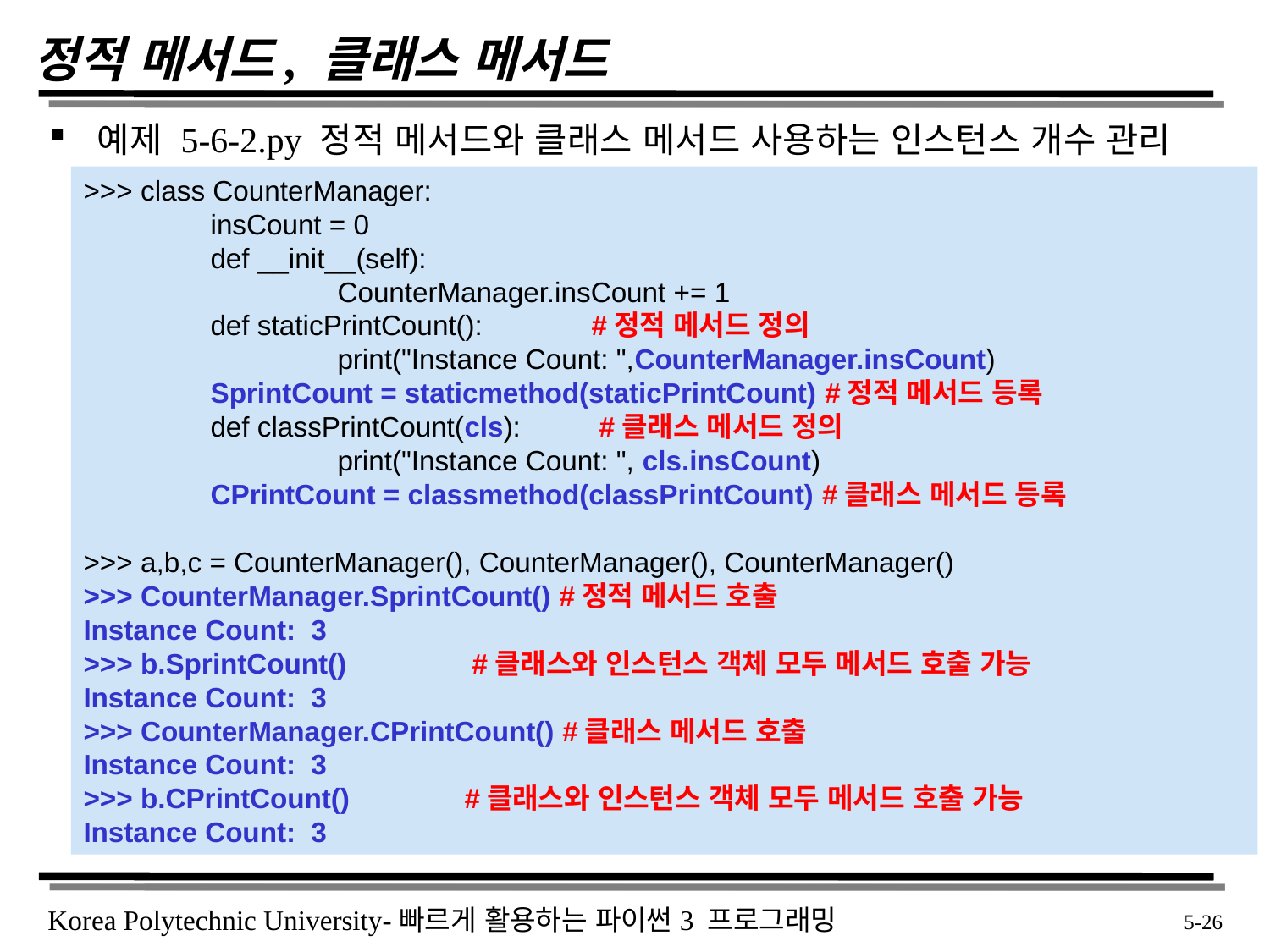

# 정적 메서드, 클래스 메서드
예제 5-6-2.py 정적 메서드와 클래스 메서드 사용하는 인스턴스 개수 관리

>>> class CounterManager:
	insCount = 0
	def __init__(self):
		CounterManager.insCount += 1
	def staticPrintCount():	#정적 메서드 정의
		print("Instance Count: ",CounterManager.insCount)
	SprintCount = staticmethod(staticPrintCount) #정적 메서드 등록
	def classPrintCount(cls):	 #클래스 메서드 정의
		print("Instance Count: ", cls.insCount)
	CPrintCount = classmethod(classPrintCount) #클래스 메서드 등록

>>> a,b,c = CounterManager(), CounterManager(), CounterManager()
>>> CounterManager.SprintCount() #정적 메서드 호출
Instance Count:  3
>>> b.SprintCount()	 #클래스와 인스턴스 객체 모두 메서드 호출 가능
Instance Count:  3
>>> CounterManager.CPrintCount() #클래스 메서드 호출
Instance Count:  3
>>> b.CPrintCount() 	#클래스와 인스턴스 객체 모두 메서드 호출 가능
Instance Count:  3
 5-26